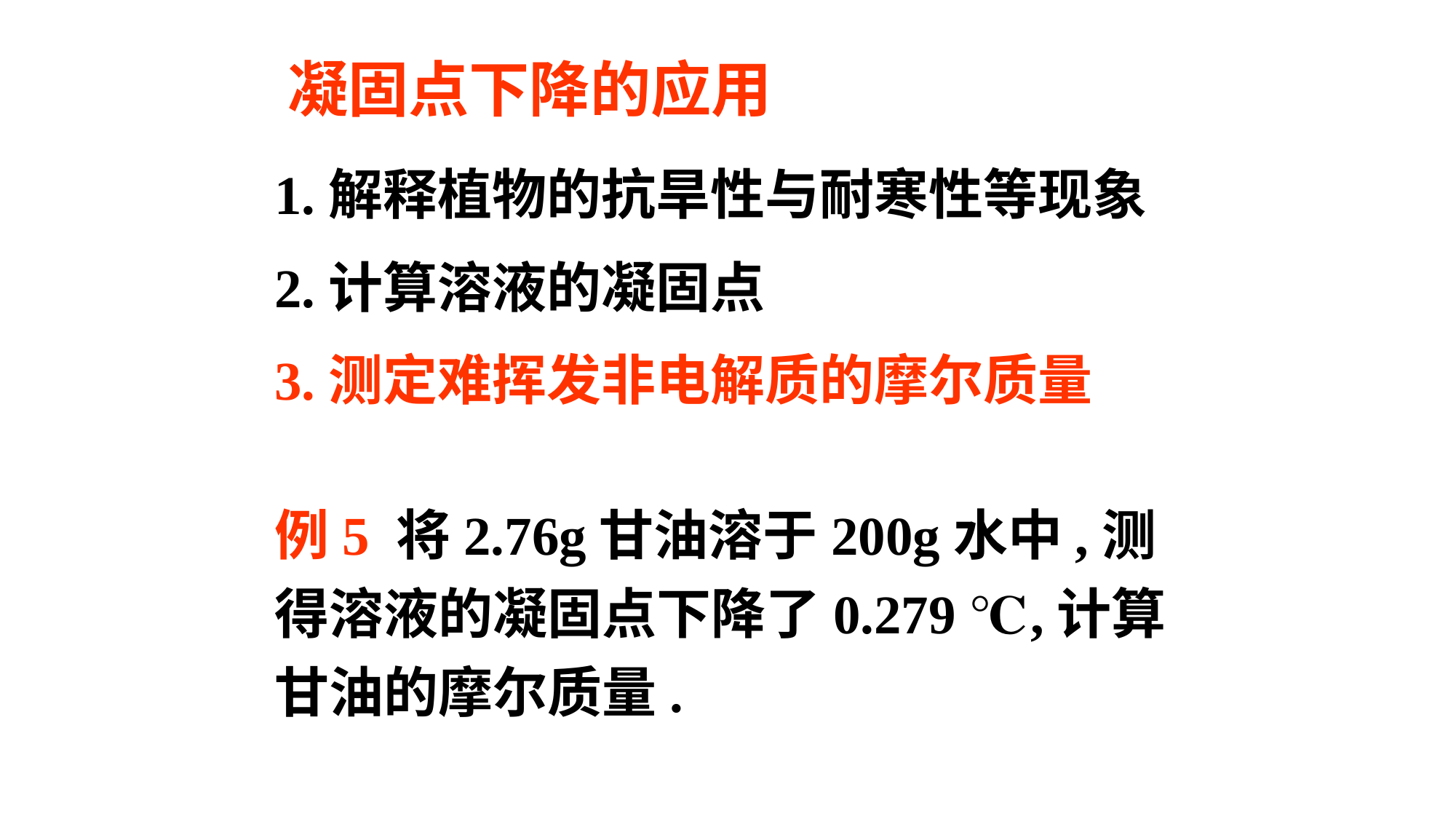

凝固点下降的应用
1.解释植物的抗旱性与耐寒性等现象
2.计算溶液的凝固点
3.测定难挥发非电解质的摩尔质量
例5 将2.76g甘油溶于200g水中,测得溶液的凝固点下降了0.279 ℃,计算甘油的摩尔质量.

9